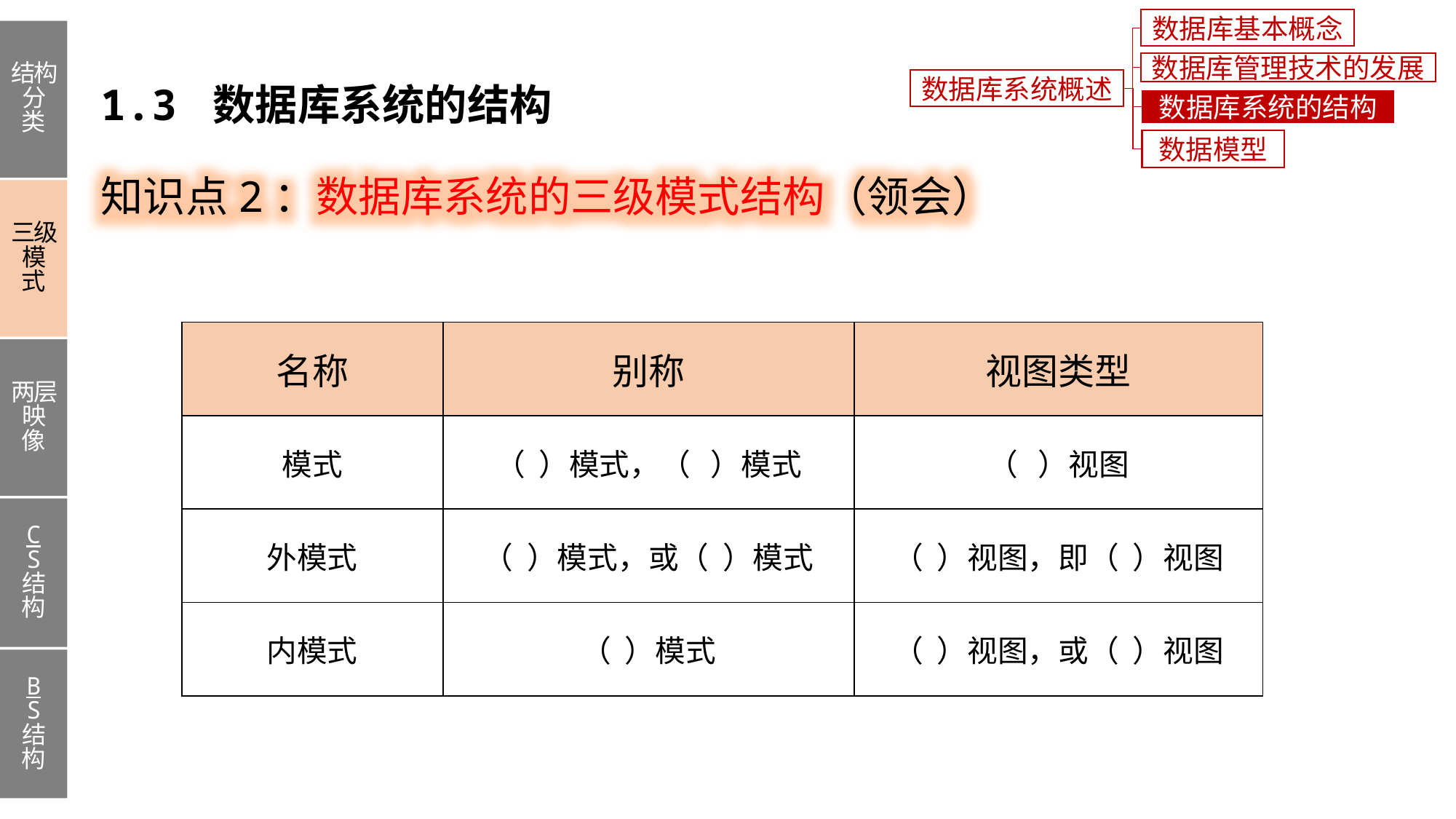

数据库基本概念
结构分类
三级模式
两层映像
C
S
结构
B
S
结构
数据库管理技术的发展
数据库系统概述
1.3 数据库系统的结构
数据库系统的结构
知识点2：数据库系统的三级模式结构（领会）
数据模型
| 名称 | 别称 | 视图类型 |
| --- | --- | --- |
| 模式 | （ ）模式，（ ）模式 | （ ）视图 |
| 外模式 | （ ）模式，或（ ）模式 | （ ）视图，即（ ）视图 |
| 内模式 | （ ）模式 | （ ）视图，或（ ）视图 |